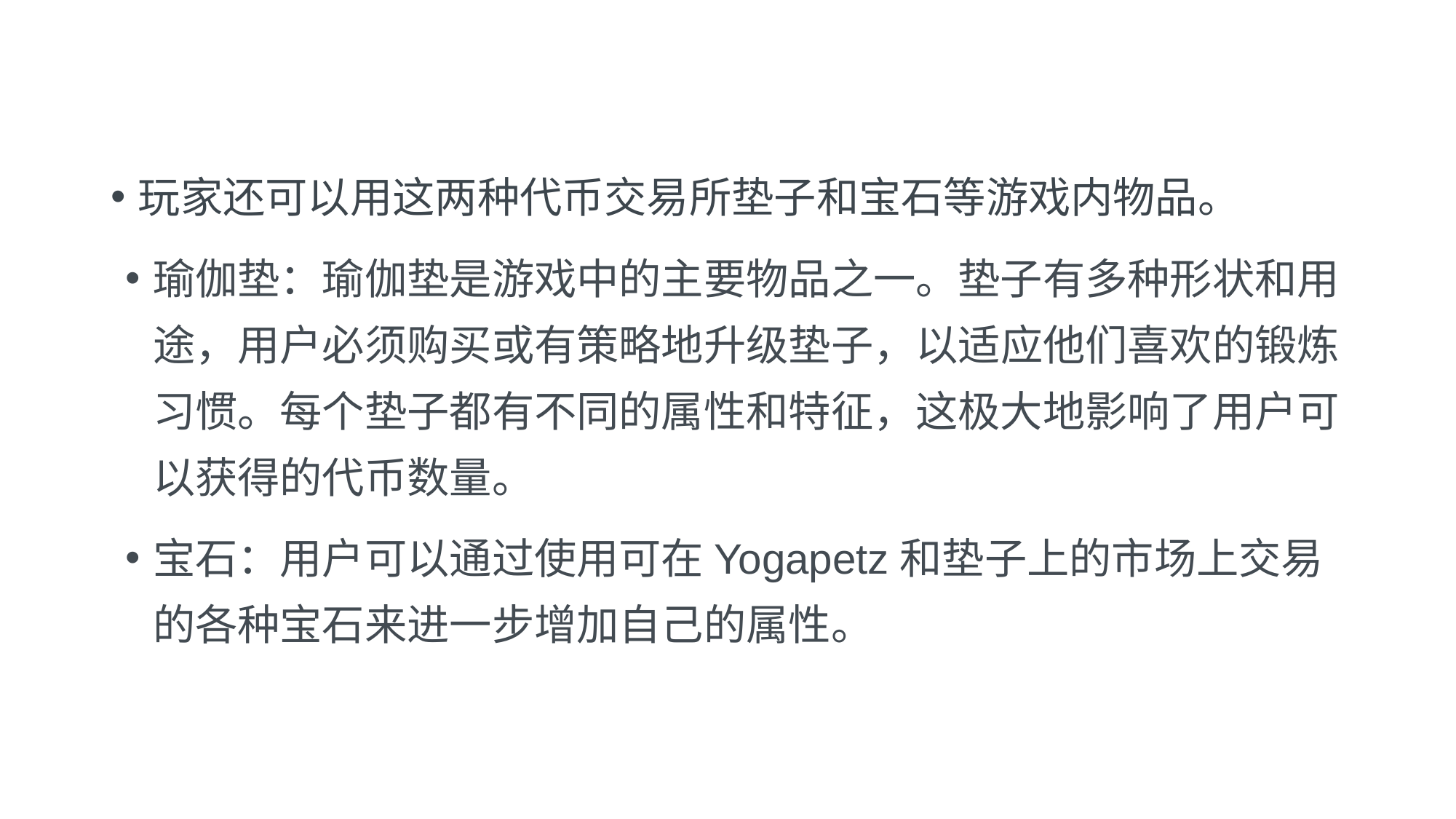

玩家还可以用这两种代币交易所垫子和宝石等游戏内物品。
瑜伽垫：瑜伽垫是游戏中的主要物品之一。垫子有多种形状和用途，用户必须购买或有策略地升级垫子，以适应他们喜欢的锻炼习惯。每个垫子都有不同的属性和特征，这极大地影响了用户可以获得的代币数量。
宝石：用户可以通过使用可在Yogapetz和垫子上的市场上交易的各种宝石来进一步增加自己的属性。